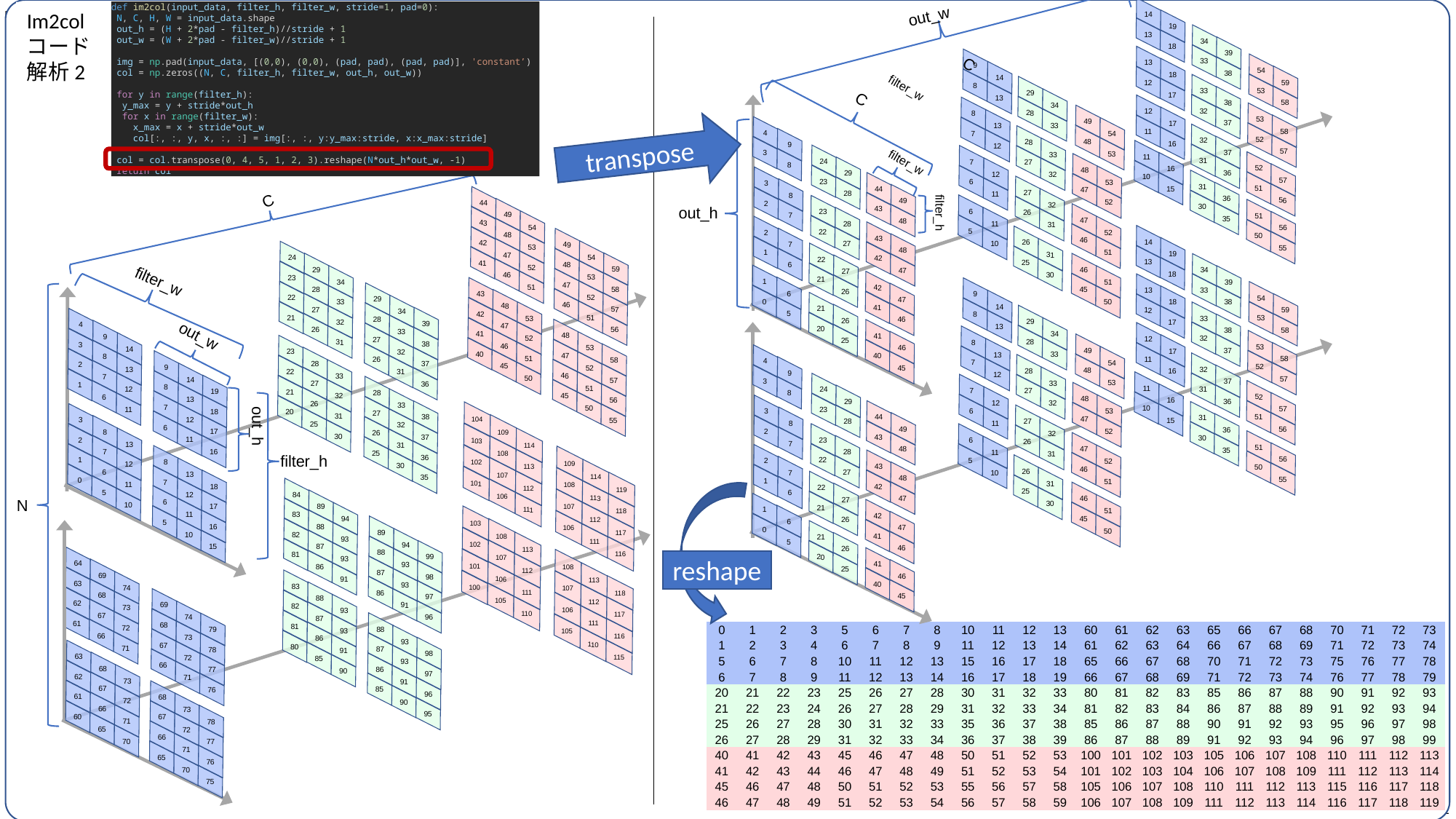

out_w
def im2col(input_data, filter_h, filter_w, stride=1, pad=0):
 N, C, H, W = input_data.shape
 out_h = (H + 2*pad - filter_h)//stride + 1
 out_w = (W + 2*pad - filter_w)//stride + 1
 img = np.pad(input_data, [(0,0), (0,0), (pad, pad), (pad, pad)], 'constant’)
 col = np.zeros((N, C, filter_h, filter_w, out_h, out_w))
 for y in range(filter_h):
  y_max = y + stride*out_h
  for x in range(filter_w):
    x_max = x + stride*out_w
    col[:, :, y, x, :, :] = img[:, :, y:y_max:stride, x:x_max:stride]
 col = col.transpose(0, 4, 5, 1, 2, 3).reshape(N*out_h*out_w, -1)
 return col
Im2colコード解析2
13
14
18
19
# Im2colコード解析2

33
34
38
39
C
12
13
17
18
8
9
13
14
53
54
58
59
filter_w
32
33
37
38
28
29
33
34
C
11
12
16
17
7
8
12
13
52
53
57
58
48
49
53
54

transpose
3
4
8
9
31
32
36
37
27
28
32
33
10
11
15
16

filter_w
23
24
28
29
6
7
11
12

51
52
56
57
47
48
52
53
2
3
7
8
30
31
35
36
43
44
48
49
26
27
31
32
C

out_h
filter_h
5
6
10
11
22
23
27
28
41
42
43
44
46
47
48
49
51
52
53
54
50
51
55
56
46
47
51
52

1
2
6
7
42
43
47
48
13
14
18
19
25
26
30
31
46
47
48
49
51
52
53
54
56
57
58
59
21
22
26
27
21
22
23
24
26
27
28
29
31
32
33
34
45
46
50
51
33
34
38
39
filter_w
 out_w
out_h
filter_h
0
1
5
6
41
42
46
47
12
13
17
18

8
9
13
14
53
54
58
59
40
41
42
43
45
46
47
48
50
51
52
53
20
21
25
26
26
27
28
29
31
32
33
34
36
37
38
39
32
33
37
38
28
29
33
34

1
2
3
4
6
7
8
9
11
12
13
14
40
41
45
46
11
12
16
17
7
8
12
13
45
46
47
48
50
51
52
53
55
56
57
58
52
53
57
58
48
49
53
54
3
4
8
9
20
21
22
23
25
26
27
28
30
31
32
33
31
32
36
37
27
28
32
33
6
7
8
9
11
12
13
14
16
17
18
19
10
11
15
16
23
24
28
29
6
7
11
12
51
52
56
57

47
48
52
53

25
26
27
28
30
31
32
33
35
36
37
38
2
3
7
8
43
44
48
49
30
31
35
36
26
27
31
32
101
102
103
104
106
107
108
109
111
112
113
114
0
1
2
3
5
6
7
8
10
11
12
13
22
23
27
28
5
6
10
11
50
51
55
56
46
47
51
52
1
2
6
7
42
43
47
48
25
26
30
31
5
6
7
8
10
11
12
13
15
16
17
18
106
107
108
109
111
112
113
114
116
117
118
119
21
22
26
27

45
46
50
51
N
81
82
83
84
86
87
88
89
91
93
93
94
0
1
5
6
41
42
46
47
100
101
102
103
105
106
107
108
110
111
112
113
20
21
25
26
86
87
88
89
91
93
93
94
96
97
98
99
reshape
40
41
45
46
61
62
63
64
66
67
68
69
71
72
73
74
105
106
107
108
110
111
112
113
115
116
117
118
80
81
82
83
85
86
87
88
90
91
93
93
66
67
68
69
71
72
73
74
76
77
78
79
| 0 | 1 | 2 | 3 | 5 | 6 | 7 | 8 | 10 | 11 | 12 | 13 | 60 | 61 | 62 | 63 | 65 | 66 | 67 | 68 | 70 | 71 | 72 | 73 |
| --- | --- | --- | --- | --- | --- | --- | --- | --- | --- | --- | --- | --- | --- | --- | --- | --- | --- | --- | --- | --- | --- | --- | --- |
| 1 | 2 | 3 | 4 | 6 | 7 | 8 | 9 | 11 | 12 | 13 | 14 | 61 | 62 | 63 | 64 | 66 | 67 | 68 | 69 | 71 | 72 | 73 | 74 |
| 5 | 6 | 7 | 8 | 10 | 11 | 12 | 13 | 15 | 16 | 17 | 18 | 65 | 66 | 67 | 68 | 70 | 71 | 72 | 73 | 75 | 76 | 77 | 78 |
| 6 | 7 | 8 | 9 | 11 | 12 | 13 | 14 | 16 | 17 | 18 | 19 | 66 | 67 | 68 | 69 | 71 | 72 | 73 | 74 | 76 | 77 | 78 | 79 |
| 20 | 21 | 22 | 23 | 25 | 26 | 27 | 28 | 30 | 31 | 32 | 33 | 80 | 81 | 82 | 83 | 85 | 86 | 87 | 88 | 90 | 91 | 92 | 93 |
| 21 | 22 | 23 | 24 | 26 | 27 | 28 | 29 | 31 | 32 | 33 | 34 | 81 | 82 | 83 | 84 | 86 | 87 | 88 | 89 | 91 | 92 | 93 | 94 |
| 25 | 26 | 27 | 28 | 30 | 31 | 32 | 33 | 35 | 36 | 37 | 38 | 85 | 86 | 87 | 88 | 90 | 91 | 92 | 93 | 95 | 96 | 97 | 98 |
| 26 | 27 | 28 | 29 | 31 | 32 | 33 | 34 | 36 | 37 | 38 | 39 | 86 | 87 | 88 | 89 | 91 | 92 | 93 | 94 | 96 | 97 | 98 | 99 |
| 40 | 41 | 42 | 43 | 45 | 46 | 47 | 48 | 50 | 51 | 52 | 53 | 100 | 101 | 102 | 103 | 105 | 106 | 107 | 108 | 110 | 111 | 112 | 113 |
| 41 | 42 | 43 | 44 | 46 | 47 | 48 | 49 | 51 | 52 | 53 | 54 | 101 | 102 | 103 | 104 | 106 | 107 | 108 | 109 | 111 | 112 | 113 | 114 |
| 45 | 46 | 47 | 48 | 50 | 51 | 52 | 53 | 55 | 56 | 57 | 58 | 105 | 106 | 107 | 108 | 110 | 111 | 112 | 113 | 115 | 116 | 117 | 118 |
| 46 | 47 | 48 | 49 | 51 | 52 | 53 | 54 | 56 | 57 | 58 | 59 | 106 | 107 | 108 | 109 | 111 | 112 | 113 | 114 | 116 | 117 | 118 | 119 |
85
86
87
88
90
91
93
93
95
96
97
98
60
61
62
63
65
66
67
68
70
71
72
73
65
66
67
68
70
71
72
73
75
76
77
78